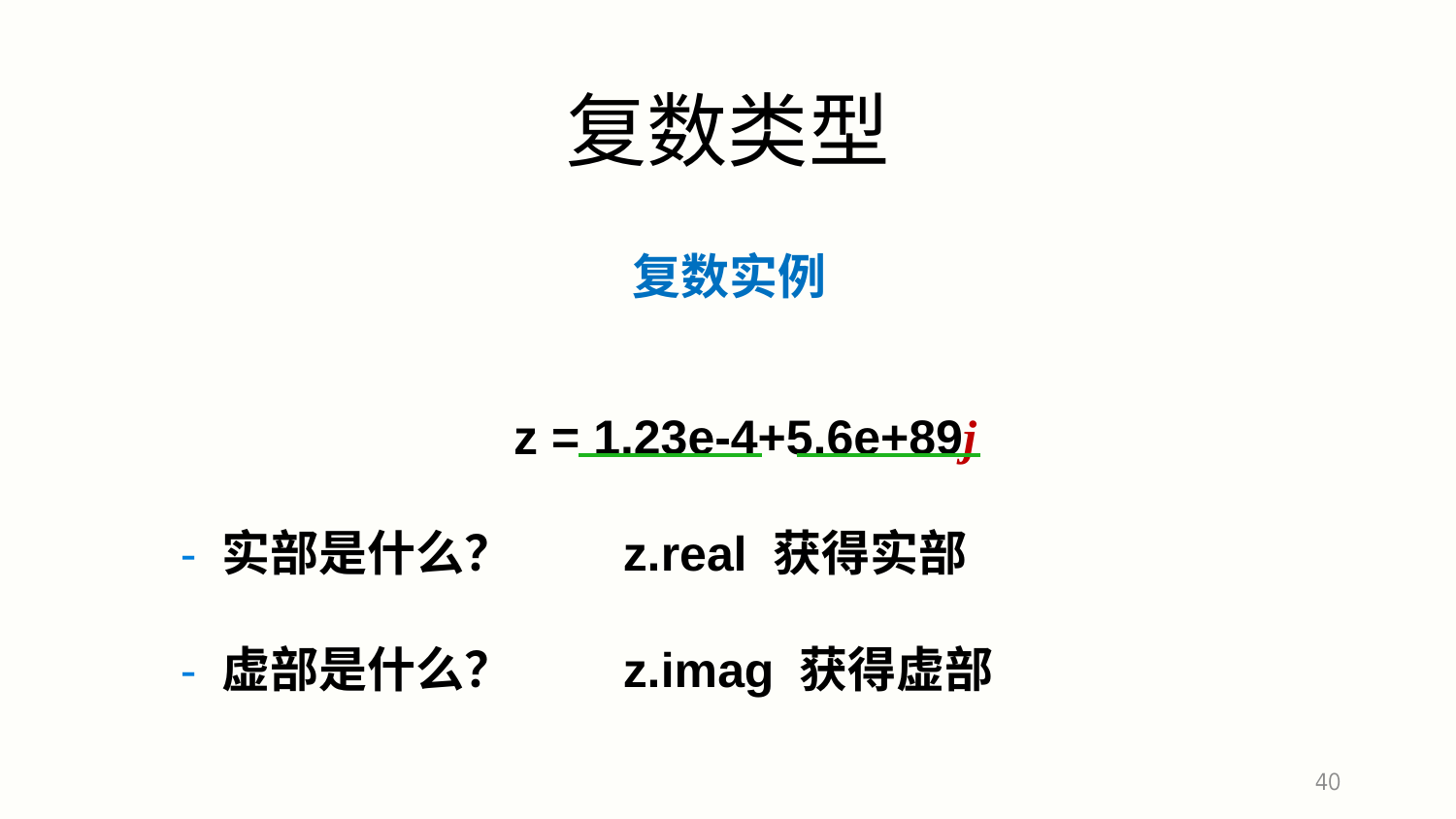

复数类型
复数实例
z = 1.23e-4+5.6e+89j
- 实部是什么？         z.real 获得实部
- 虚部是什么？         z.imag 获得虚部
40